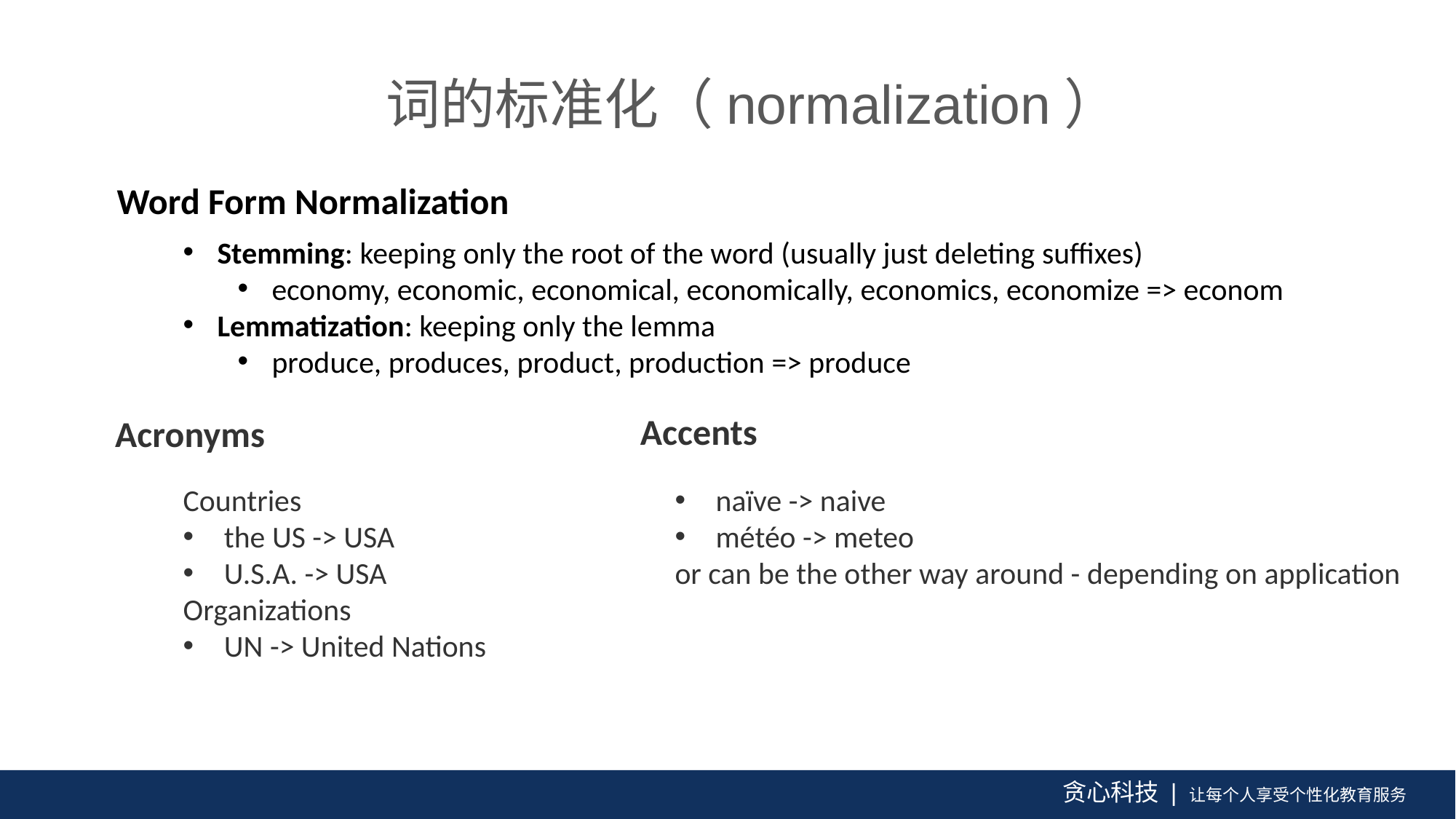

词的标准化（normalization）
Word Form Normalization
Stemming: keeping only the root of the word (usually just deleting suffixes)
economy, economic, economical, economically, economics, economize => econom
Lemmatization: keeping only the lemma
produce, produces, product, production => produce
Accents
Acronyms
Countries
the US -> USA
U.S.A. -> USA
Organizations
UN -> United Nations
naïve -> naive
météo -> meteo
or can be the other way around - depending on application